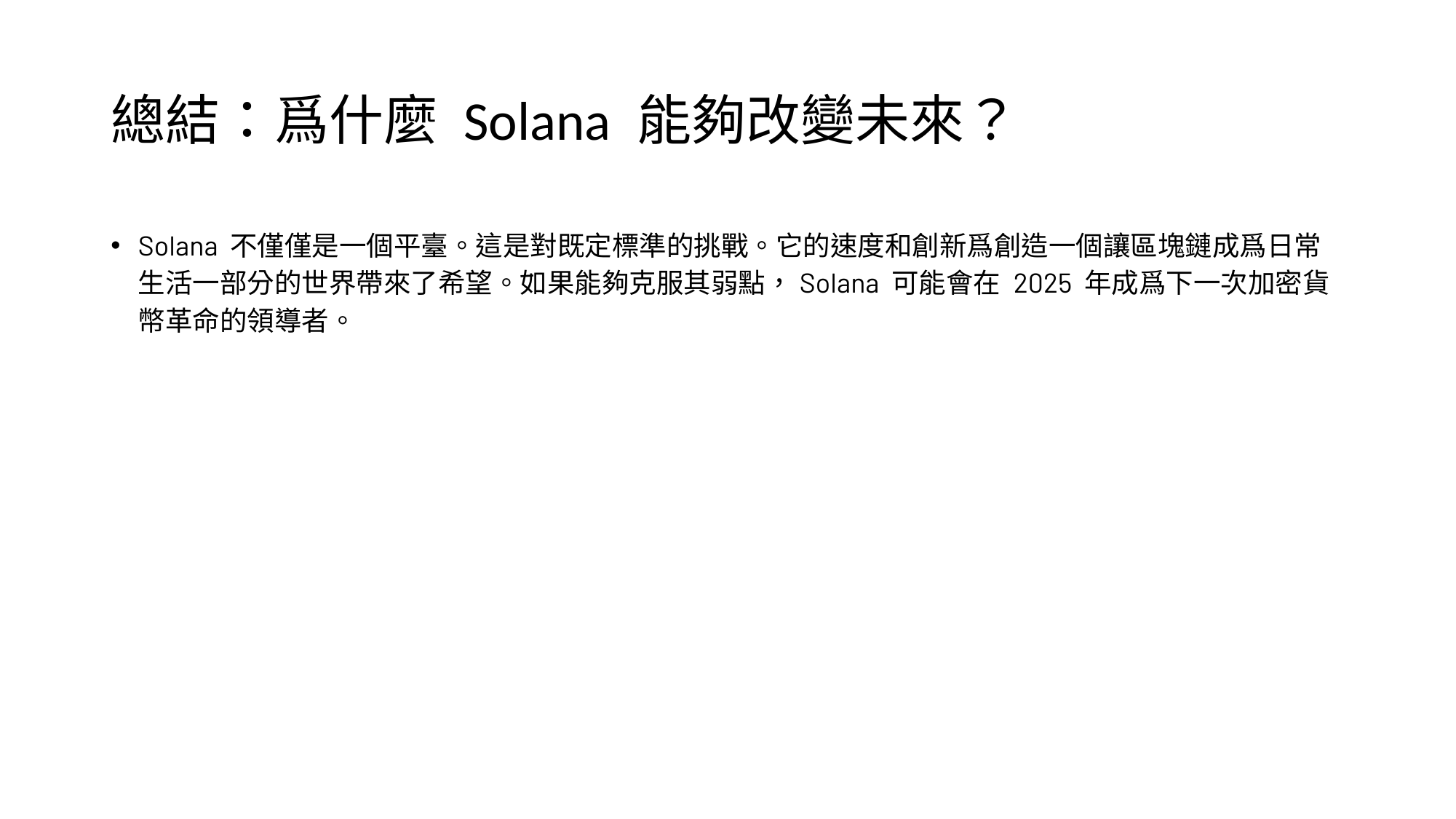

# 總結：爲什麼 Solana 能夠改變未來？
Solana 不僅僅是一個平臺。這是對既定標準的挑戰。它的速度和創新爲創造一個讓區塊鏈成爲日常生活一部分的世界帶來了希望。如果能夠克服其弱點，Solana 可能會在 2025 年成爲下一次加密貨幣革命的領導者。